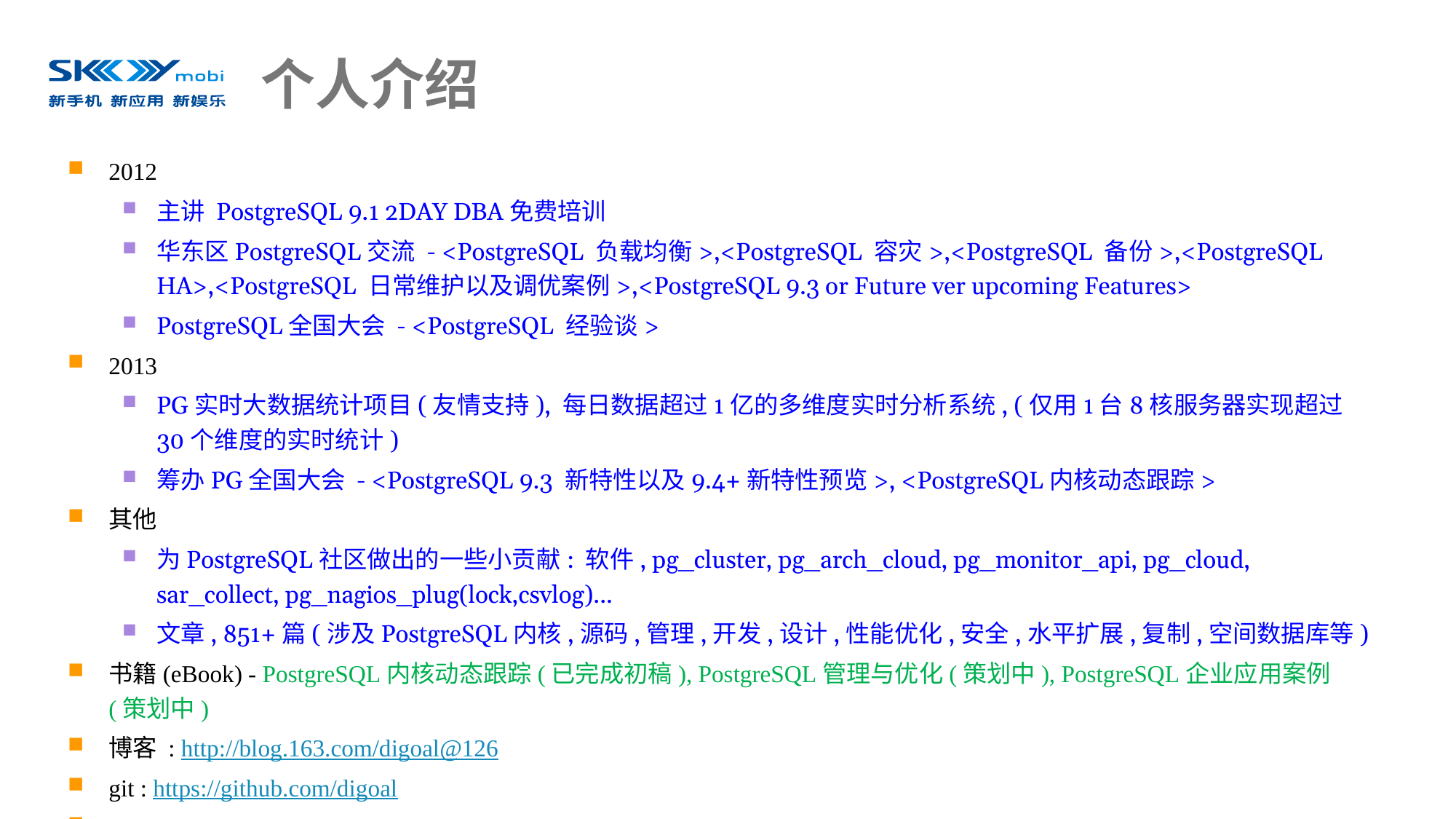

# 个人介绍
2012
主讲 PostgreSQL 9.1 2DAY DBA免费培训
华东区PostgreSQL交流 - <PostgreSQL 负载均衡>,<PostgreSQL 容灾>,<PostgreSQL 备份>,<PostgreSQL HA>,<PostgreSQL 日常维护以及调优案例>,<PostgreSQL 9.3 or Future ver upcoming Features>
PostgreSQL全国大会 - <PostgreSQL 经验谈>
2013
PG实时大数据统计项目(友情支持), 每日数据超过1亿的多维度实时分析系统, (仅用1台8核服务器实现超过30个维度的实时统计)
筹办PG全国大会 - <PostgreSQL 9.3 新特性以及9.4+新特性预览>, <PostgreSQL内核动态跟踪>
其他
为PostgreSQL社区做出的一些小贡献: 软件, pg_cluster, pg_arch_cloud, pg_monitor_api, pg_cloud, sar_collect, pg_nagios_plug(lock,csvlog)...
文章, 851+篇(涉及PostgreSQL内核,源码,管理,开发,设计,性能优化,安全,水平扩展,复制,空间数据库等)
书籍(eBook) - PostgreSQL内核动态跟踪(已完成初稿), PostgreSQL管理与优化(策划中), PostgreSQL企业应用案例(策划中)
博客 : http://blog.163.com/digoal@126
git : https://github.com/digoal
QQ : 276732431